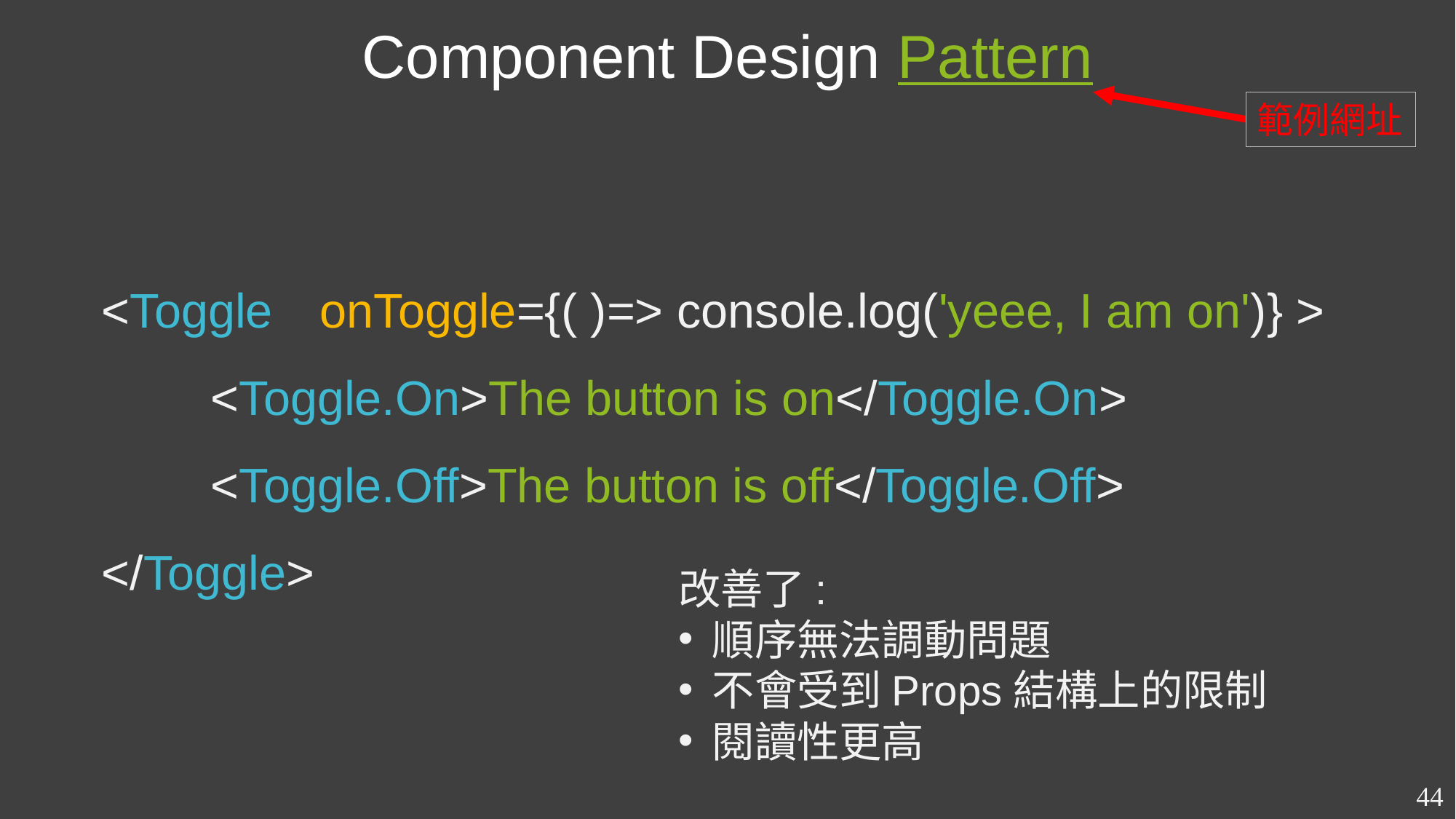

Component Design Pattern
範例網址
<Toggle 	onToggle={( )=> console.log('yeee, I am on')} >
	<Toggle.On>The button is on</Toggle.On>
	<Toggle.Off>The button is off</Toggle.Off>
</Toggle>
改善了:
順序無法調動問題
不會受到Props結構上的限制
閱讀性更高
44